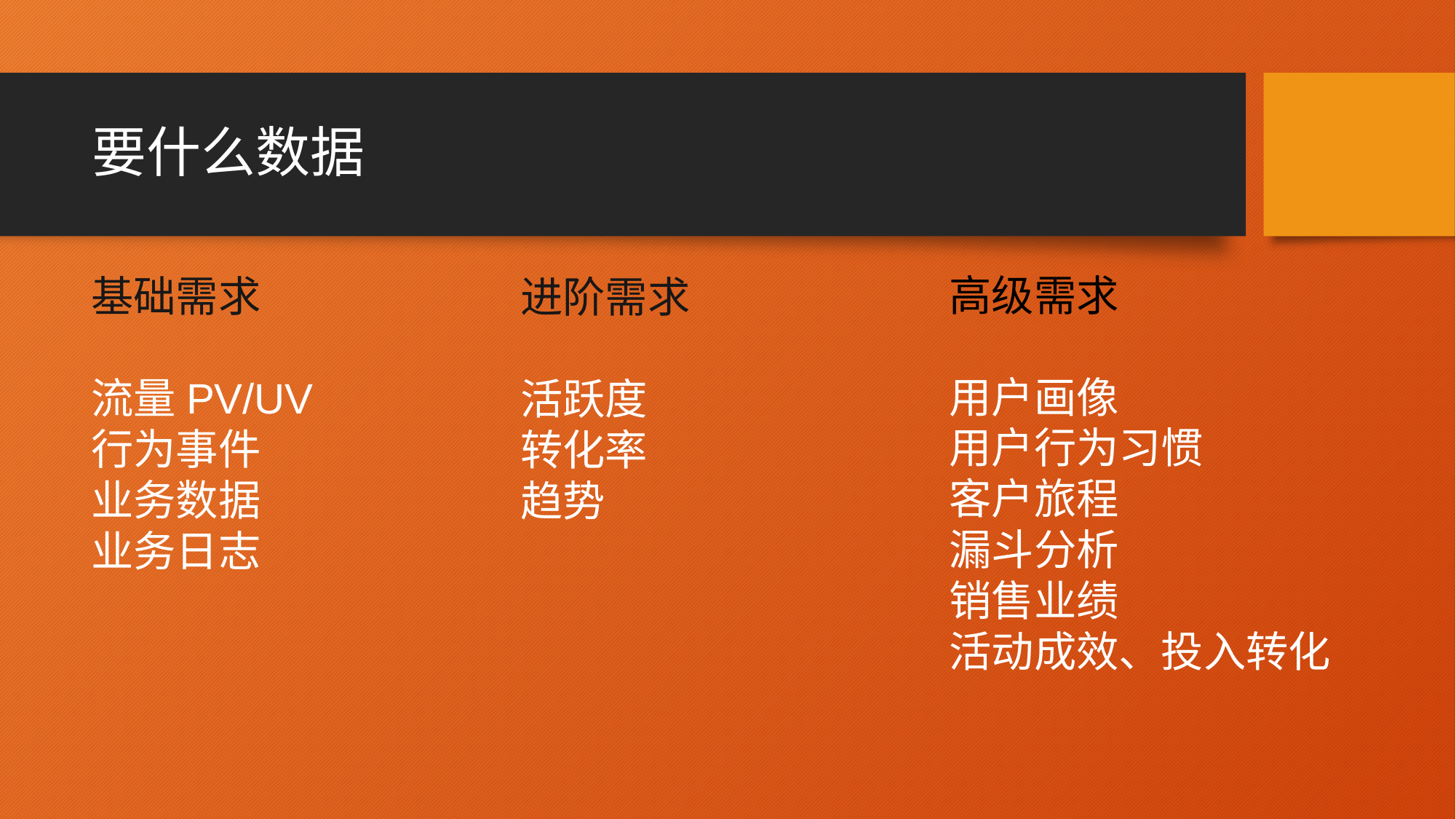

# 要什么数据
高级需求

用户画像
用户行为习惯
客户旅程
漏斗分析
销售业绩
活动成效、投入转化
基础需求

流量PV/UV
行为事件
业务数据
业务日志
进阶需求

活跃度
转化率
趋势